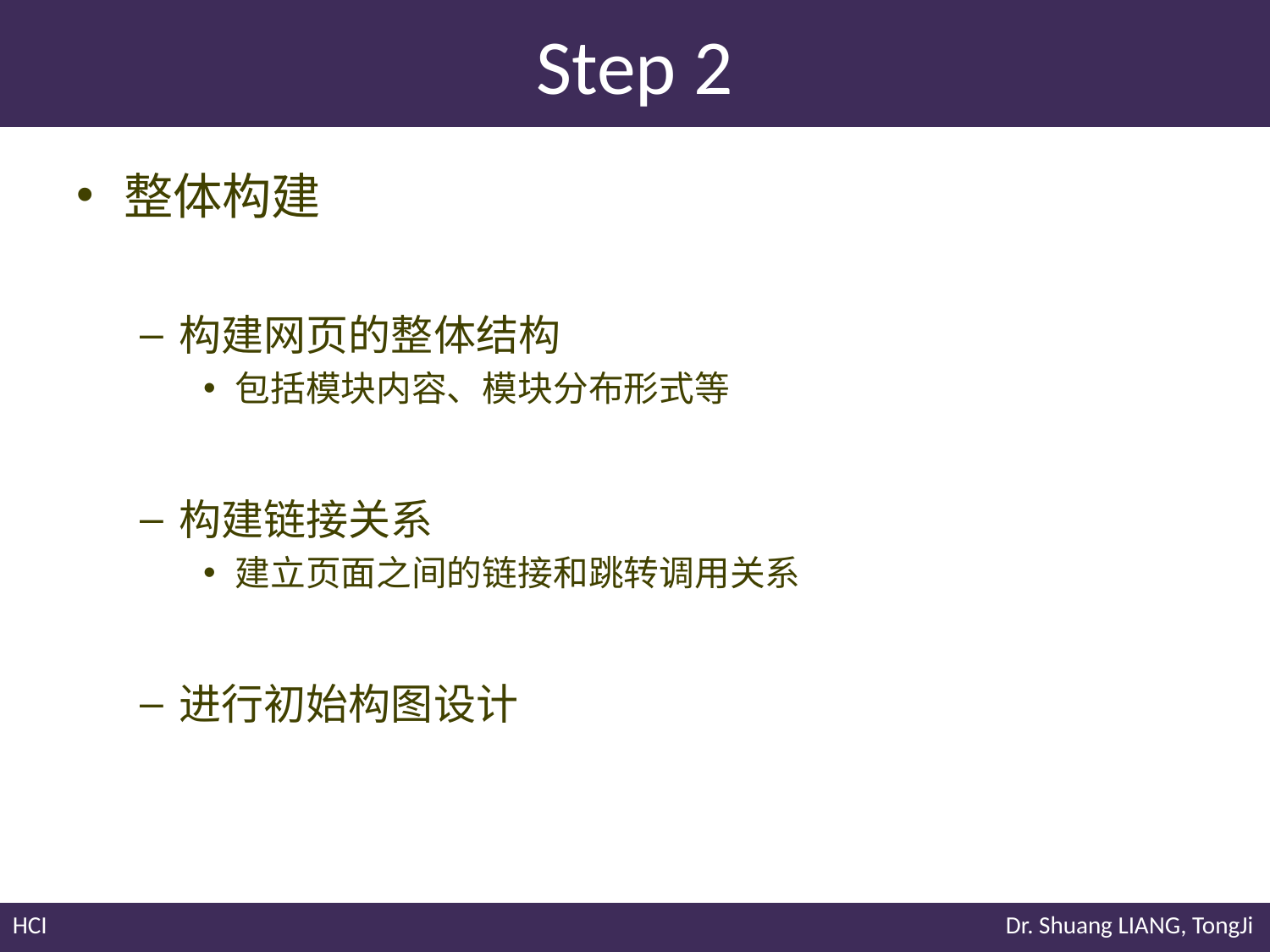

# Step 2
整体构建

构建网页的整体结构
包括模块内容、模块分布形式等

构建链接关系
建立页面之间的链接和跳转调用关系

进行初始构图设计
HCI							                   Dr. Shuang LIANG, TongJi